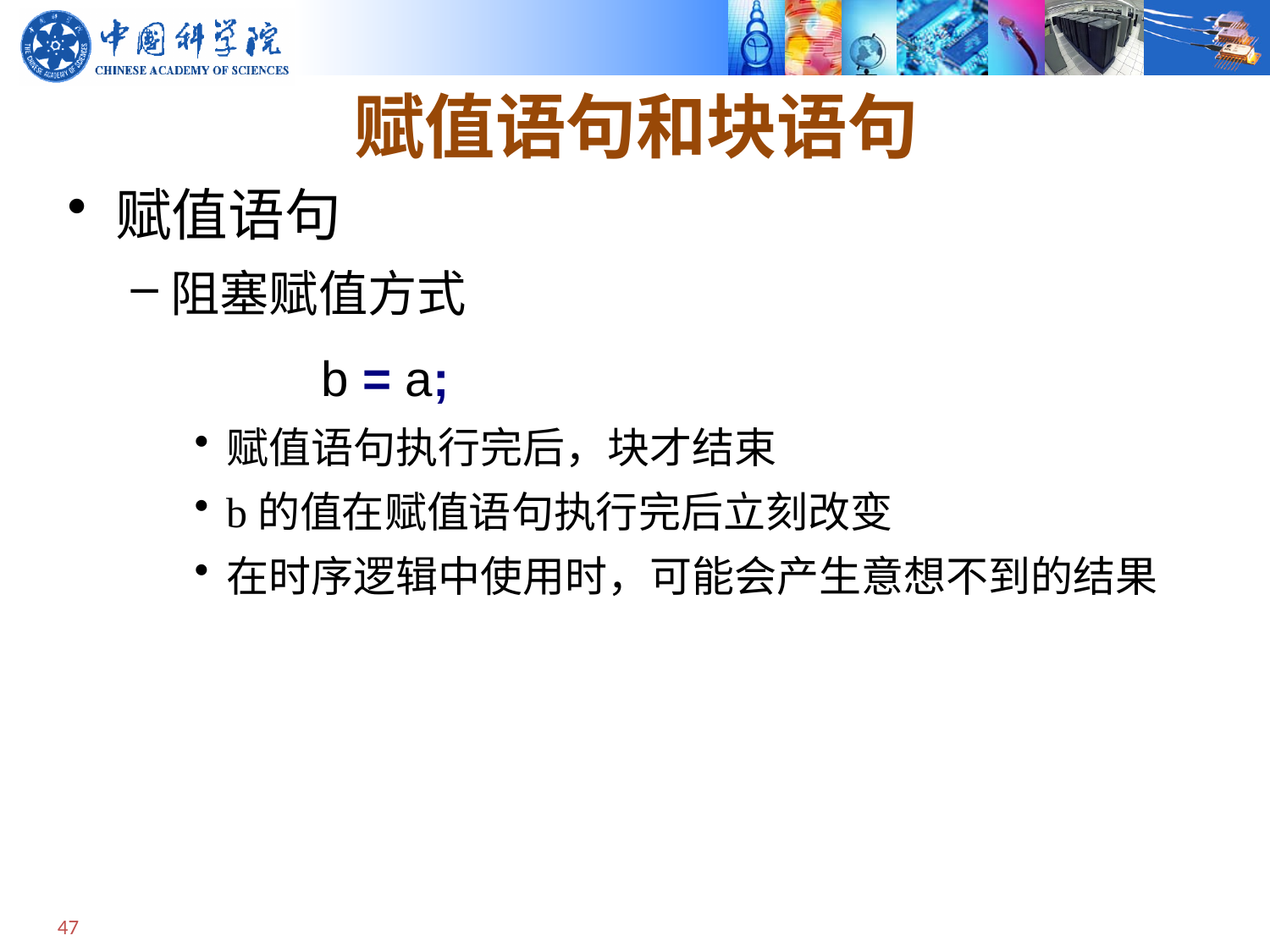

# 赋值语句和块语句
赋值语句
阻塞赋值方式
		b = a;
赋值语句执行完后，块才结束
b的值在赋值语句执行完后立刻改变
在时序逻辑中使用时，可能会产生意想不到的结果